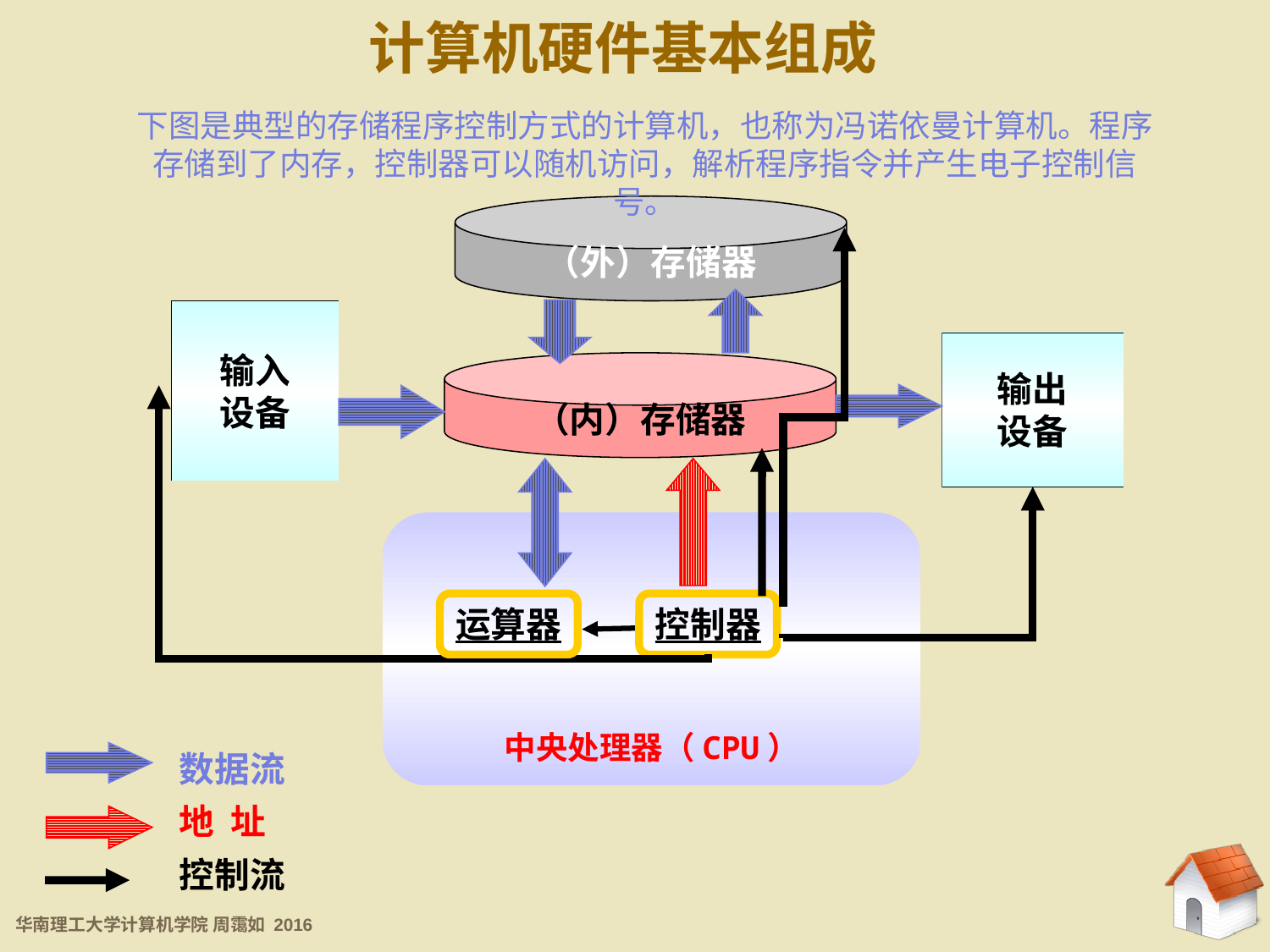

计算机硬件基本组成
下图是典型的存储程序控制方式的计算机，也称为冯诺依曼计算机。程序存储到了内存，控制器可以随机访问，解析程序指令并产生电子控制信号。
（外）存储器

输入
设备
输出
设备
（内）存储器

中央处理器（CPU）
运算器
控制器

数据流
地  址
控制流